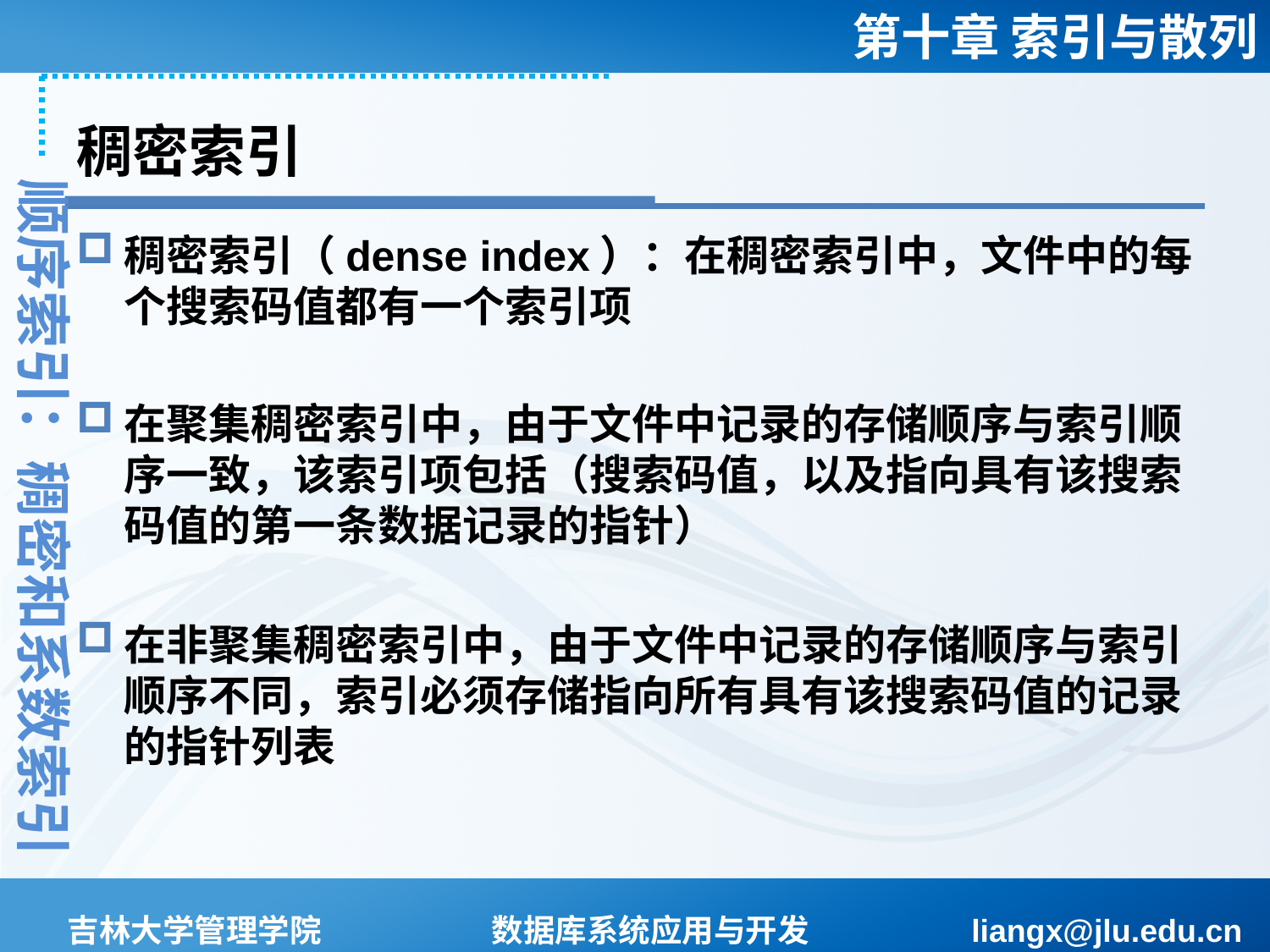

# 稠密索引
顺序索引：稠密和系数索引
稠密索引（dense index）：在稠密索引中，文件中的每个搜索码值都有一个索引项

在聚集稠密索引中，由于文件中记录的存储顺序与索引顺序一致，该索引项包括（搜索码值，以及指向具有该搜索码值的第一条数据记录的指针）

在非聚集稠密索引中，由于文件中记录的存储顺序与索引顺序不同，索引必须存储指向所有具有该搜索码值的记录的指针列表